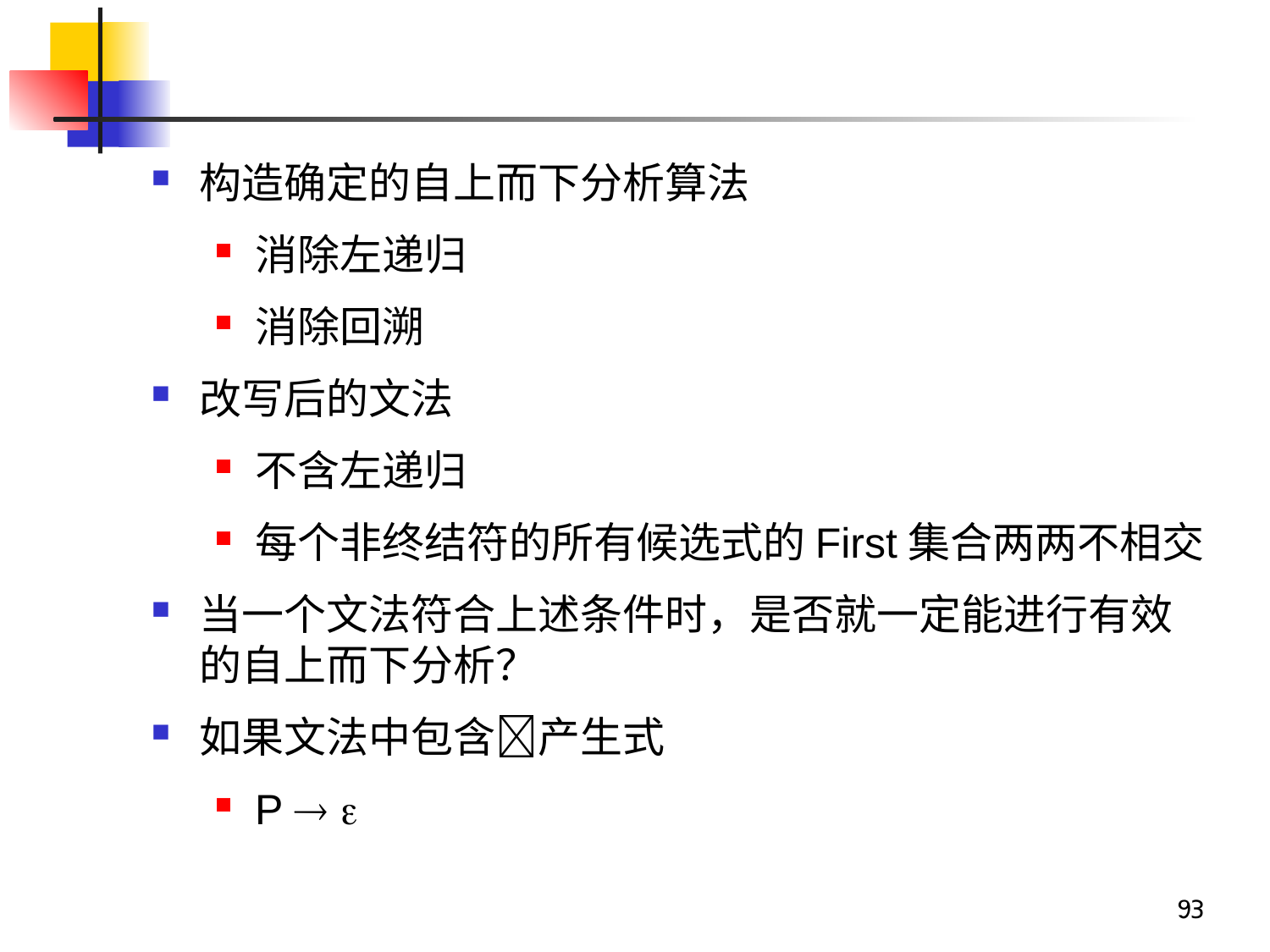

#
构造确定的自上而下分析算法
消除左递归
消除回溯
改写后的文法
不含左递归
每个非终结符的所有候选式的First集合两两不相交
当一个文法符合上述条件时，是否就一定能进行有效的自上而下分析？
如果文法中包含ε产生式
P → ε
93